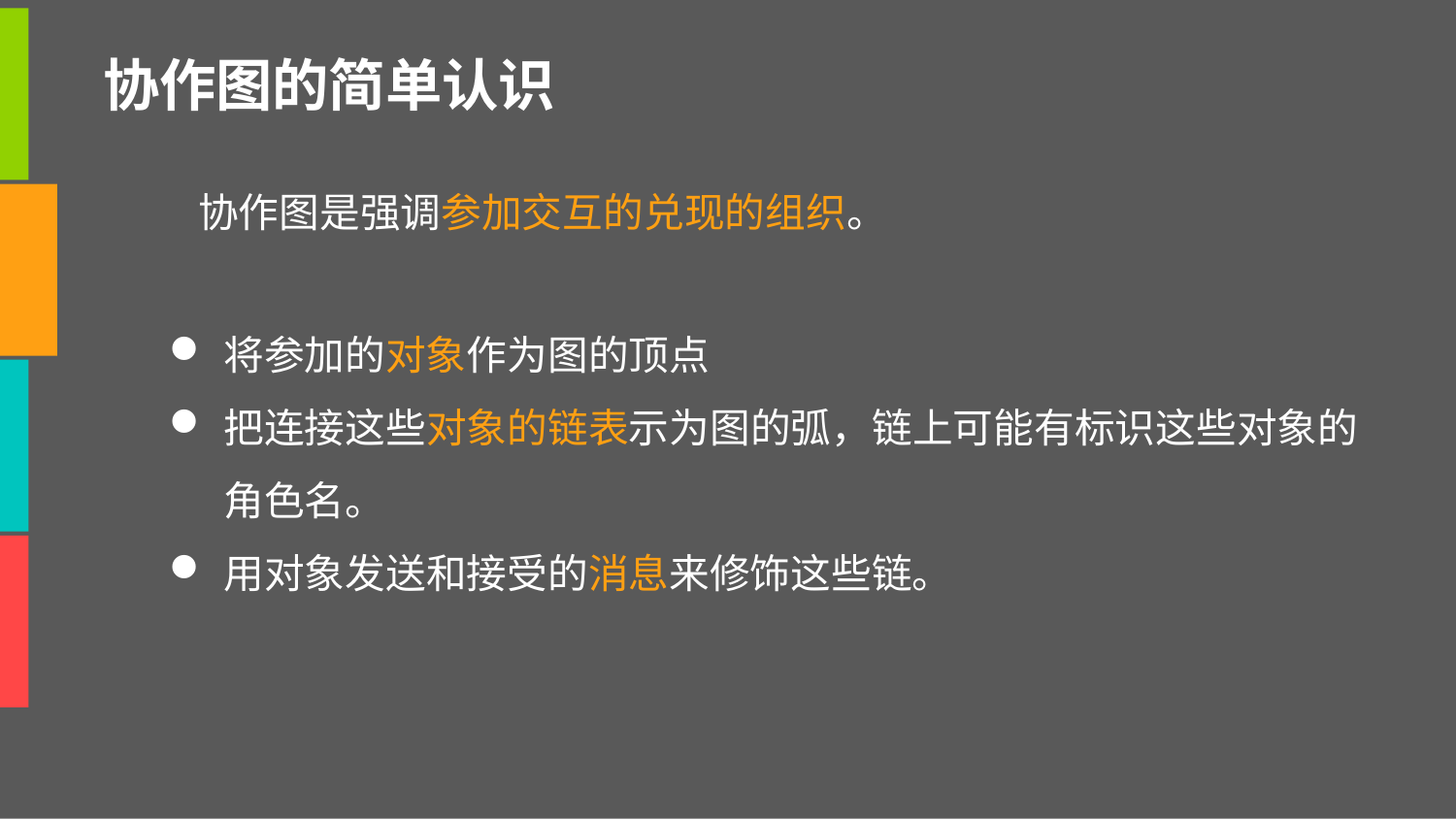

协作图的简单认识
      协作图是强调参加交互的兑现的组织。

将参加的对象作为图的顶点
把连接这些对象的链表示为图的弧，链上可能有标识这些对象的角色名。
用对象发送和接受的消息来修饰这些链。